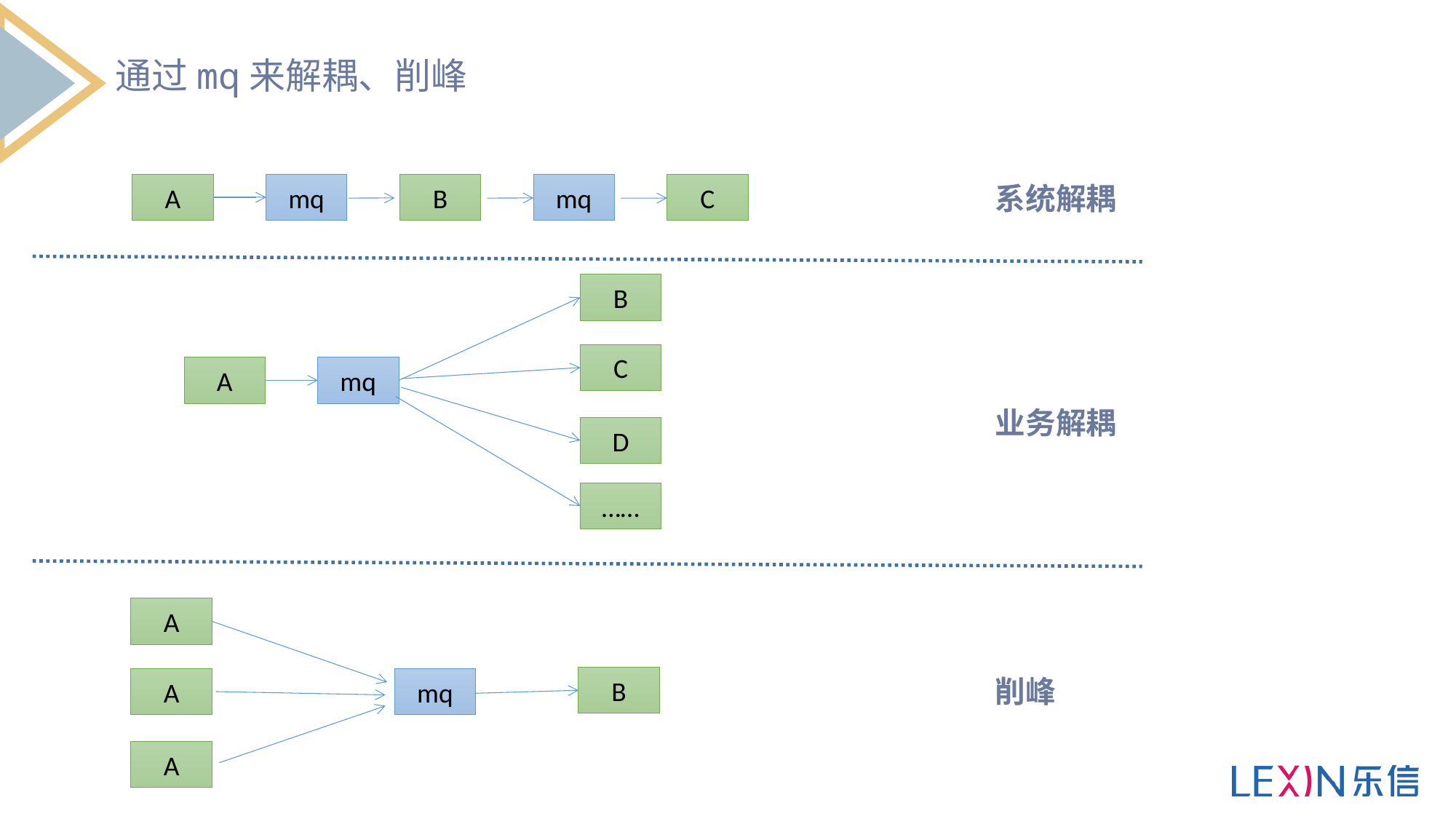

通过mq来解耦、削峰
A
mq
B
mq
C
系统解耦
B
C
A
mq
业务解耦
D
……
A
B
削峰
A
mq
A